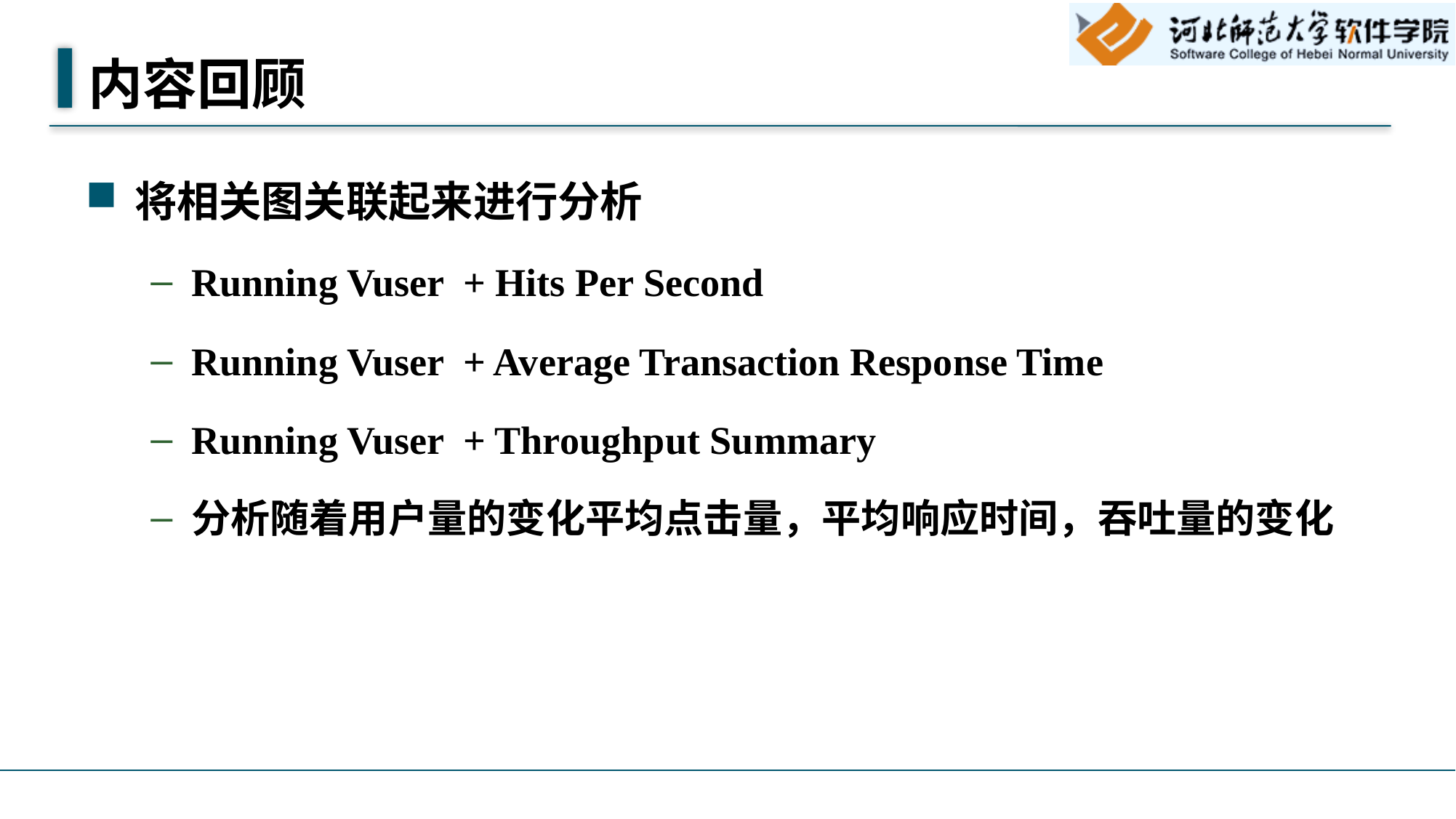

# 内容回顾
将相关图关联起来进行分析
Running Vuser  + Hits Per Second
Running Vuser  + Average Transaction Response Time
Running Vuser  + Throughput Summary
分析随着用户量的变化平均点击量，平均响应时间，吞吐量的变化